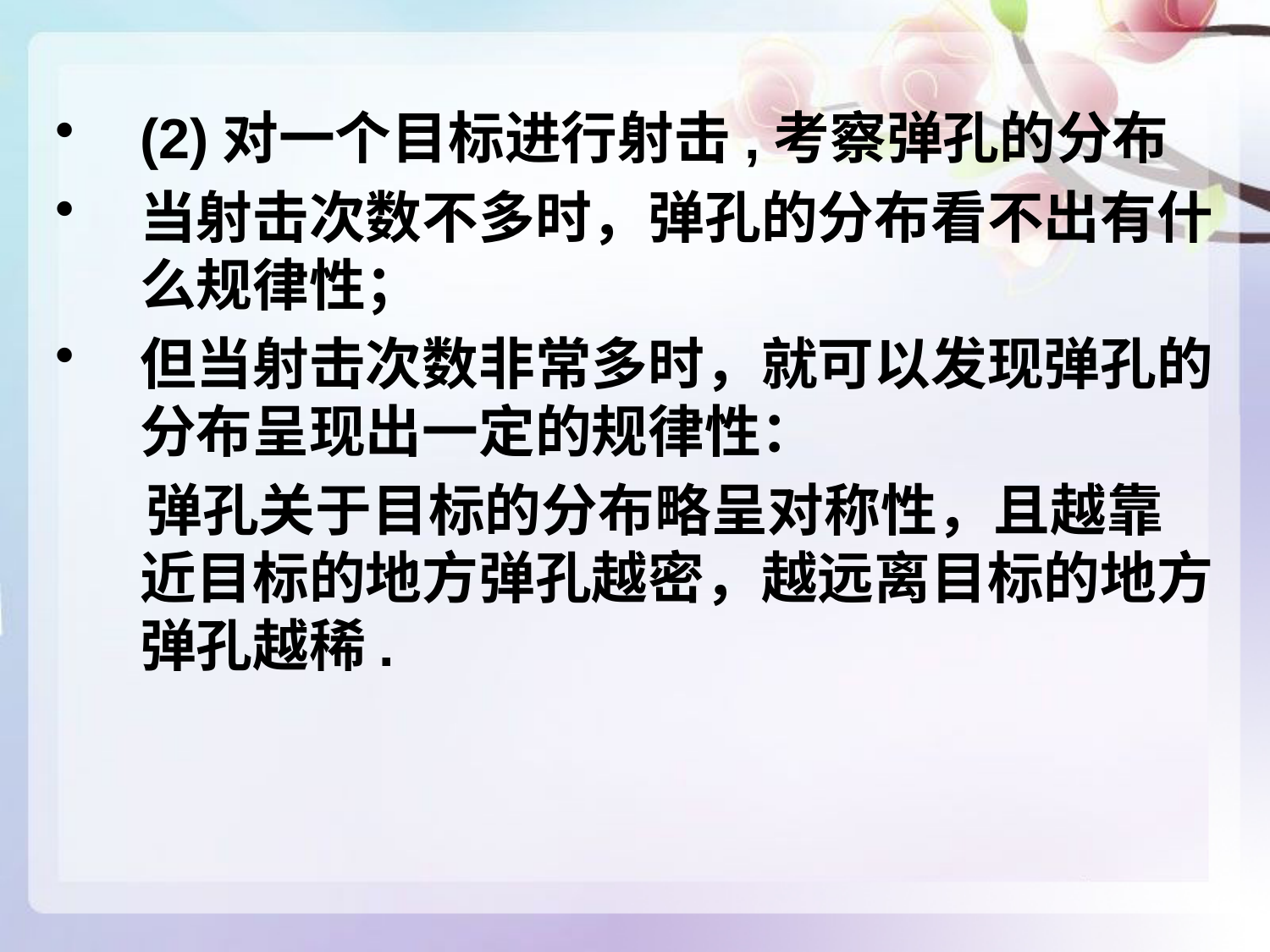

(2)对一个目标进行射击,考察弹孔的分布
当射击次数不多时，弹孔的分布看不出有什么规律性；
但当射击次数非常多时，就可以发现弹孔的分布呈现出一定的规律性：
      弹孔关于目标的分布略呈对称性，且越靠近目标的地方弹孔越密，越远离目标的地方弹孔越稀.